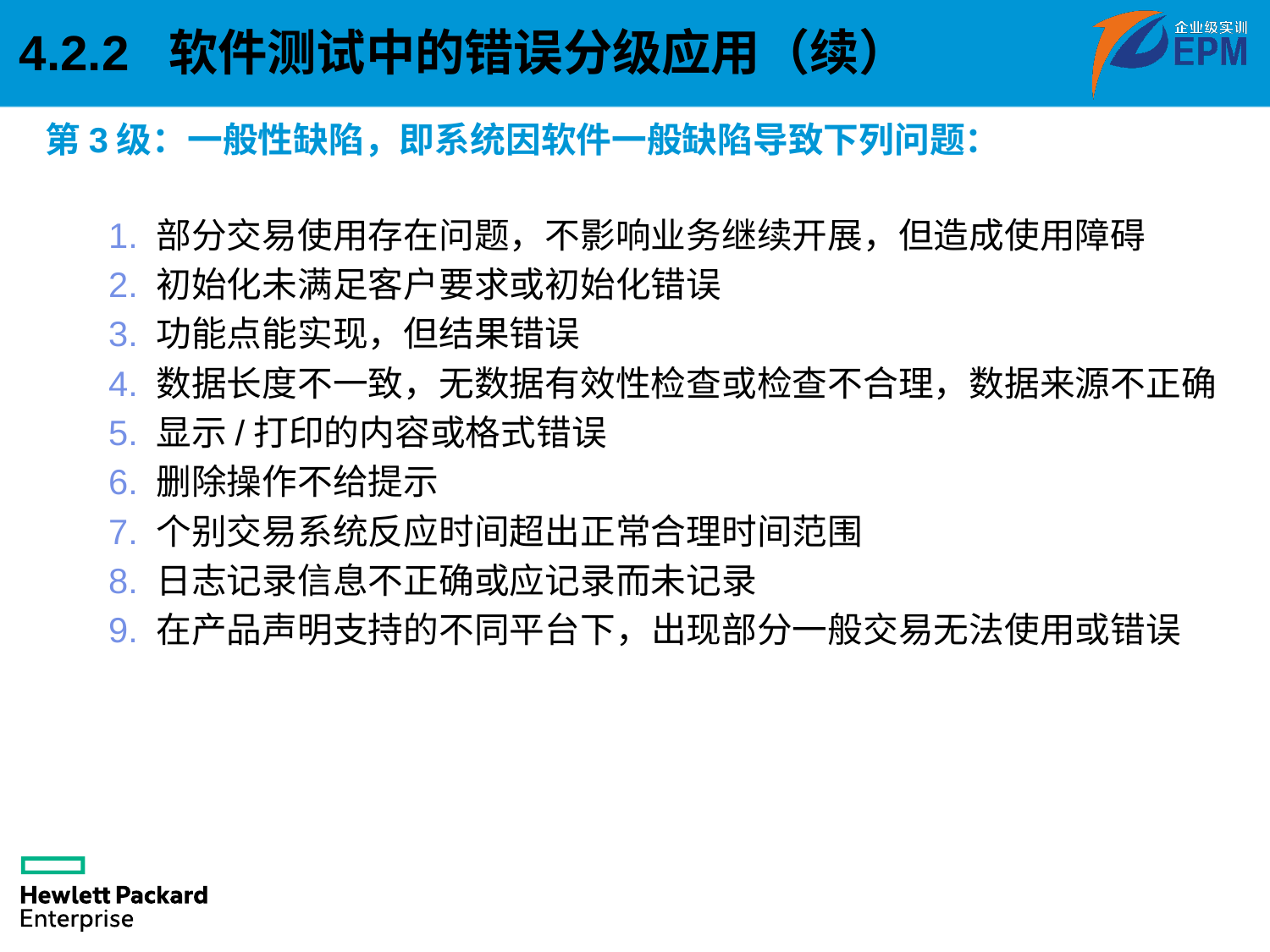

4.2.2  软件测试中的错误分级应用（续）
第3级：一般性缺陷，即系统因软件一般缺陷导致下列问题：

部分交易使用存在问题，不影响业务继续开展，但造成使用障碍
初始化未满足客户要求或初始化错误
功能点能实现，但结果错误
数据长度不一致，无数据有效性检查或检查不合理，数据来源不正确
显示/打印的内容或格式错误
删除操作不给提示
个别交易系统反应时间超出正常合理时间范围
日志记录信息不正确或应记录而未记录
在产品声明支持的不同平台下，出现部分一般交易无法使用或错误